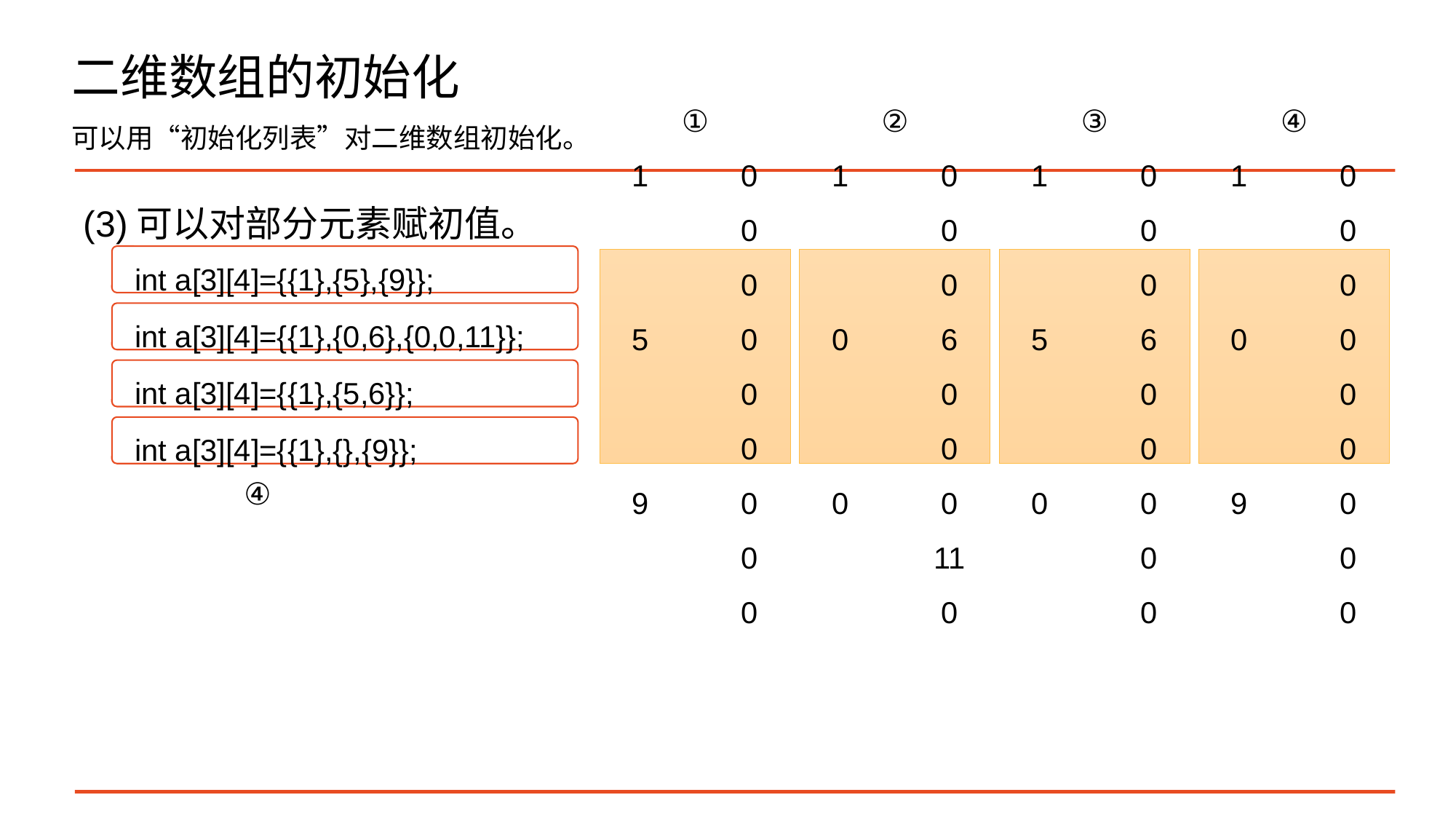

# 二维数组的初始化
可以用“初始化列表”对二维数组初始化。
(3)可以对部分元素赋初值。

int a[3][4]={{1},{5},{9}};			①
①
1	0	0	0
5	0	0	0
9	0	0	0
②
1	0	0	0
0	6	0	0
0	0	11	0
③
1	0	0	0
5	6	0	0
0	0	0	0
④
1	0	0	0
0	0	0	0
9	0	0	0
int a[3][4]={{1},{0,6},{0,0,11}};	②
int a[3][4]={{1},{5,6}};			③
int a[3][4]={{1},{},{9}};		④